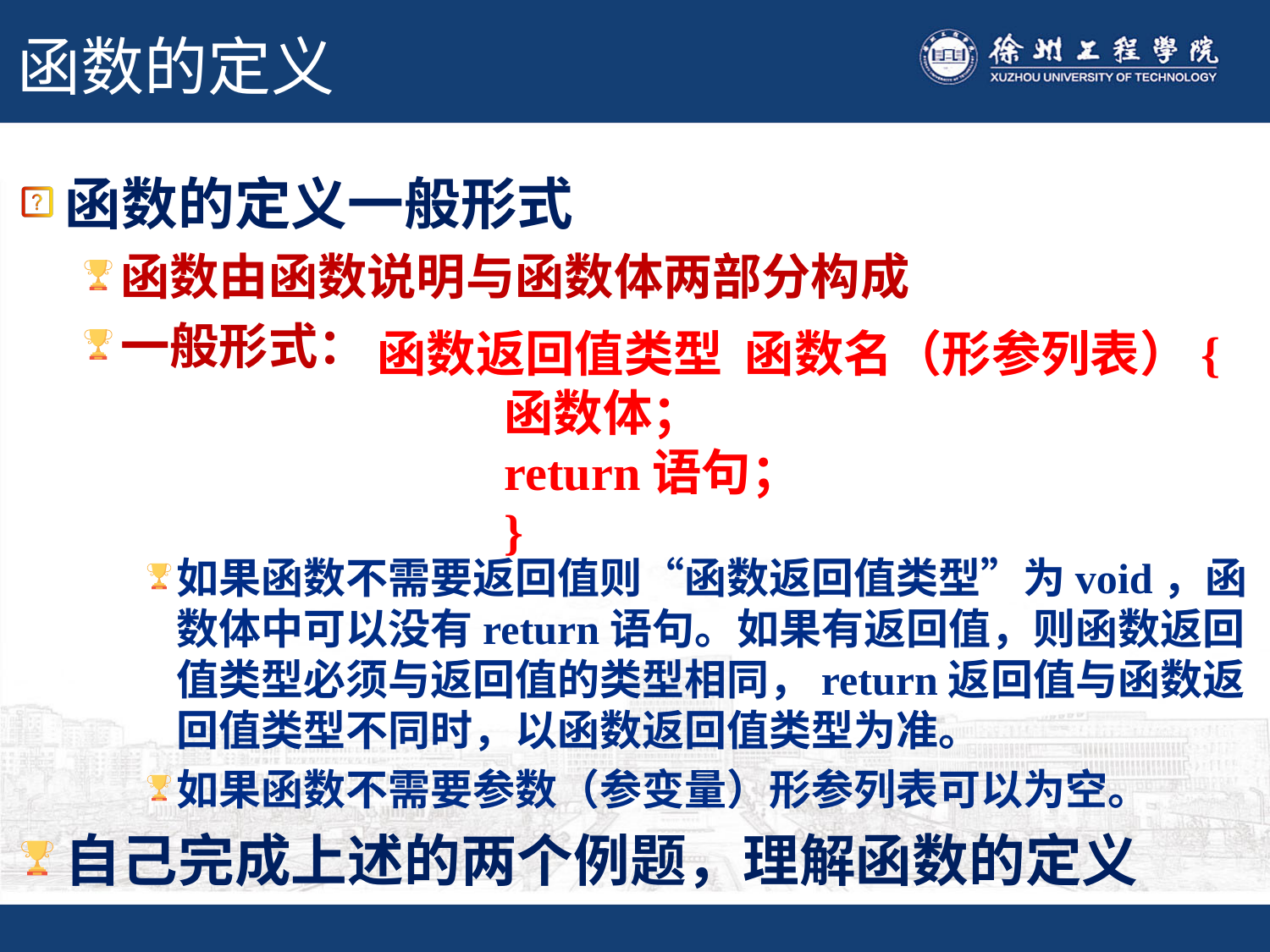

# 函数的定义
函数的定义一般形式
函数由函数说明与函数体两部分构成
一般形式：

如果函数不需要返回值则“函数返回值类型”为void，函数体中可以没有return语句。如果有返回值，则函数返回值类型必须与返回值的类型相同，return返回值与函数返回值类型不同时，以函数返回值类型为准。
如果函数不需要参数（参变量）形参列表可以为空。
自己完成上述的两个例题，理解函数的定义
函数返回值类型  函数名（形参列表）{
函数体；
return语句；
}